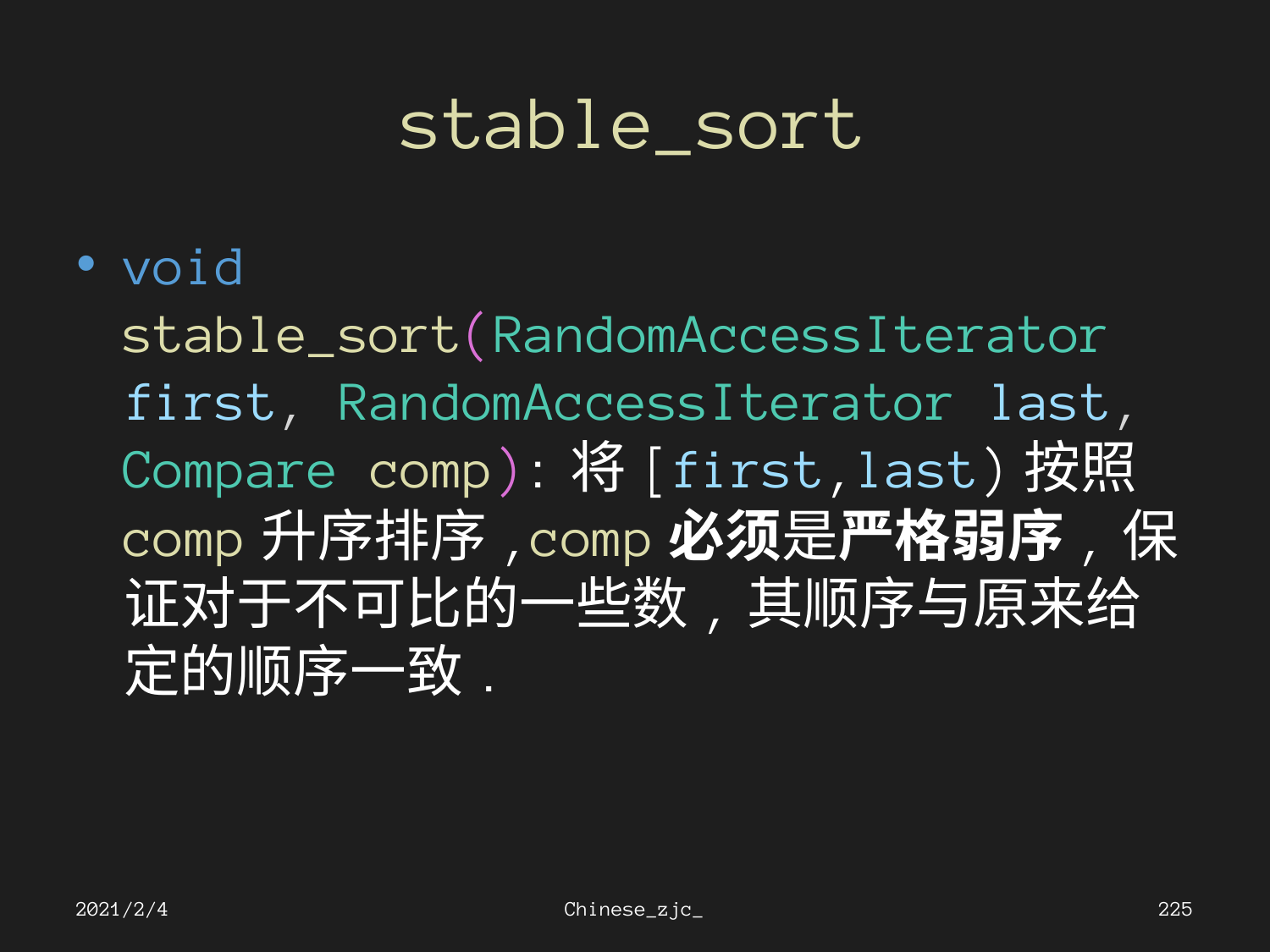

# stable_sort
void stable_sort(RandomAccessIterator first, RandomAccessIterator last, Compare comp):将[first,last)按照comp升序排序,comp必须是严格弱序,保证对于不可比的一些数,其顺序与原来给定的顺序一致.
2021/2/4
Chinese_zjc_
225